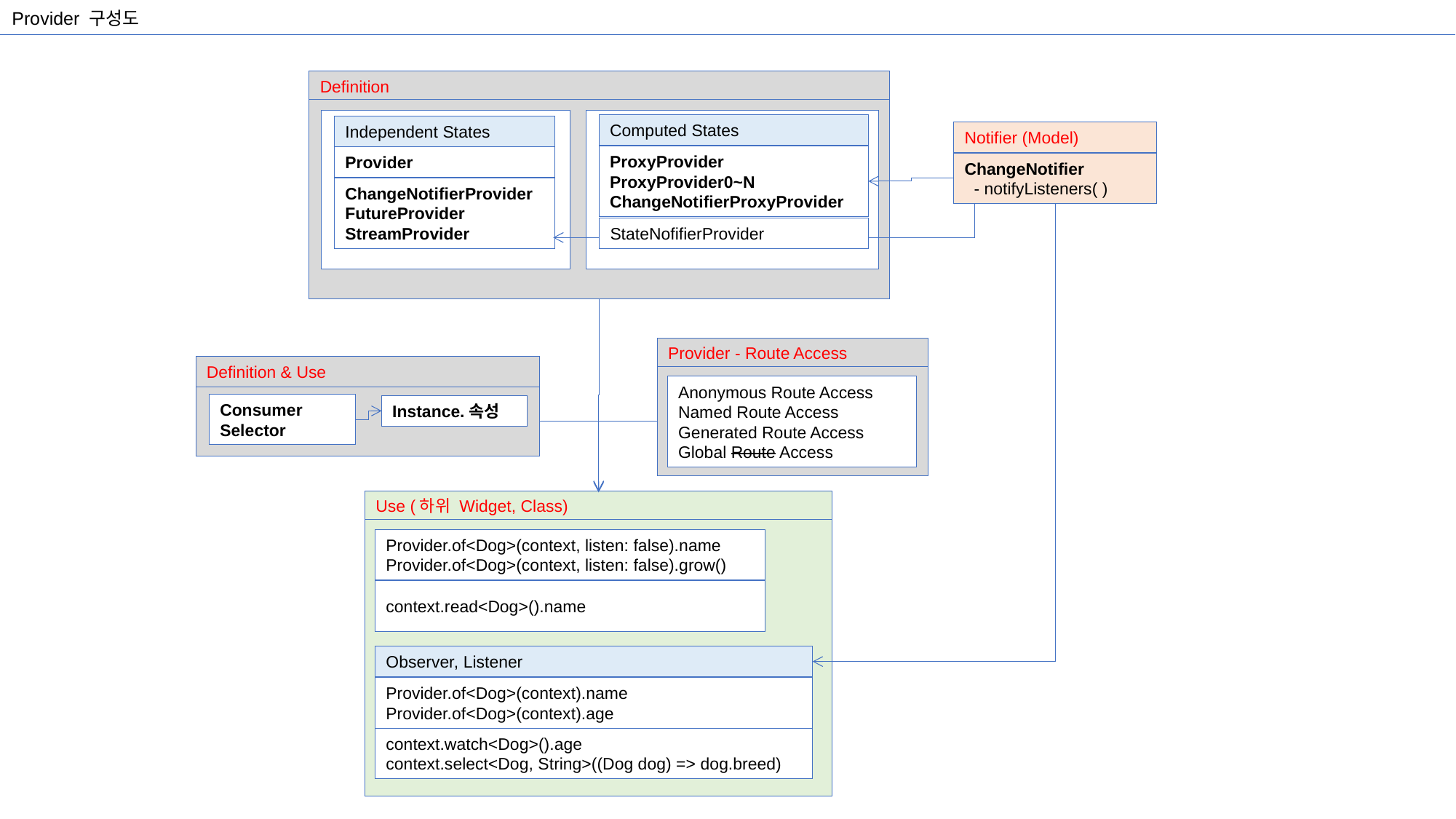

Provider 구성도
Definition

Computed States
Independent States
Notifier (Model)
ChangeNotifier
  - notifyListeners( )
ProxyProvider
ProxyProvider0~N
ChangeNotifierProxyProvider
Provider

ChangeNotifierProvider
FutureProvider
StreamProvider
StateNofifierProvider

Provider - Route Access

Anonymous Route Access
Named Route Access
Generated Route Access
Global Route Access
Definition & Use

Consumer
Selector
Instance.속성
Use (하위 Widget, Class)

Provider.of<Dog>(context, listen: false).name
Provider.of<Dog>(context, listen: false).grow()
context.read<Dog>().name
Observer, Listener
Provider.of<Dog>(context).name
Provider.of<Dog>(context).age
context.watch<Dog>().age
context.select<Dog, String>((Dog dog) => dog.breed)